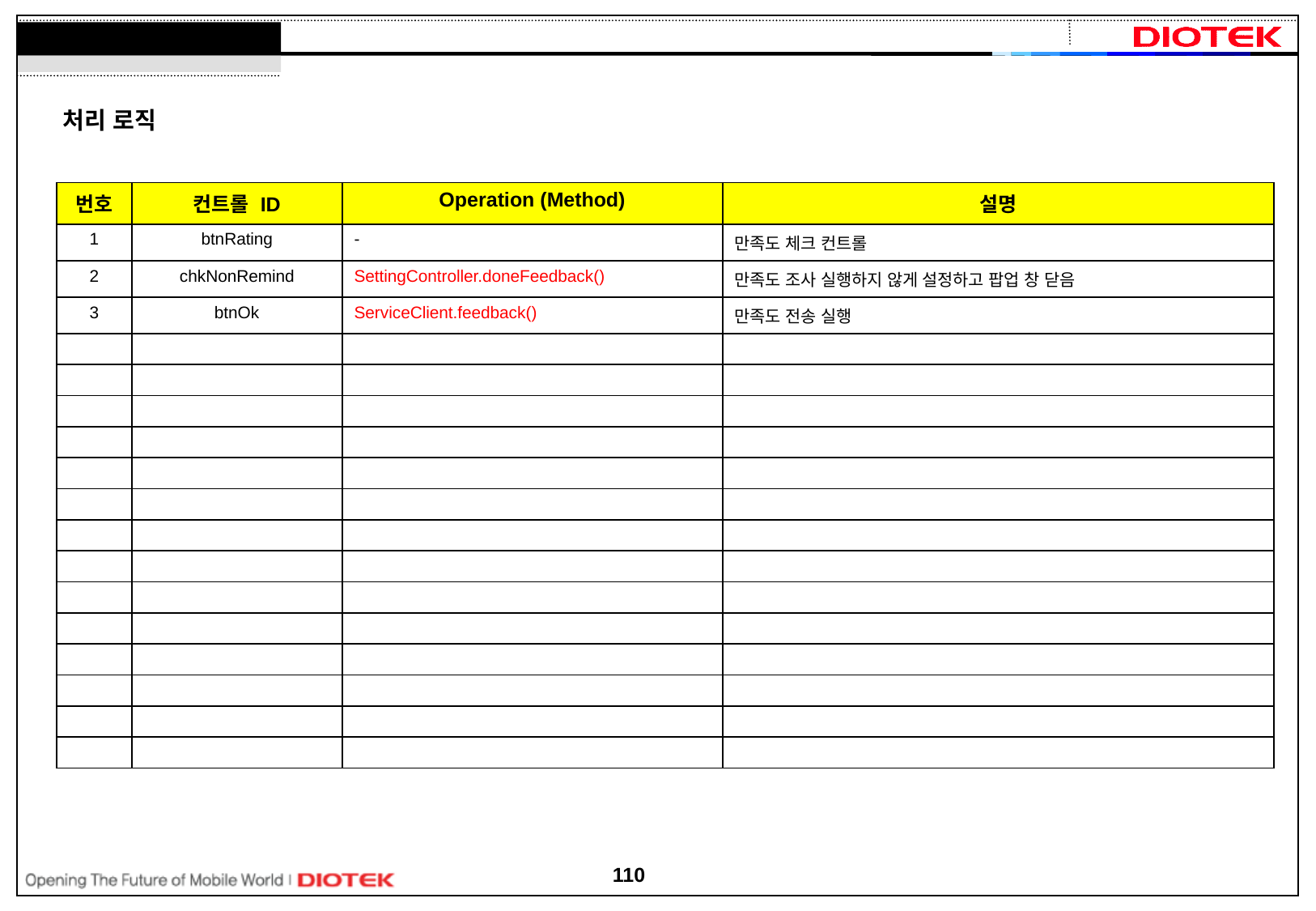

처리 로직
| 번호 | 컨트롤 ID | Operation (Method) | 설명 |
| --- | --- | --- | --- |
| 1 | btnRating | - | 만족도 체크 컨트롤 |
| 2 | chkNonRemind | SettingController.doneFeedback() | 만족도 조사 실행하지 않게 설정하고 팝업 창 닫음 |
| 3 | btnOk | ServiceClient.feedback() | 만족도 전송 실행 |
|  |  |  |  |
|  |  |  |  |
|  |  |  |  |
|  |  |  |  |
|  |  |  |  |
|  |  |  |  |
|  |  |  |  |
|  |  |  |  |
|  |  |  |  |
|  |  |  |  |
|  |  |  |  |
|  |  |  |  |
|  |  |  |  |
|  |  |  |  |